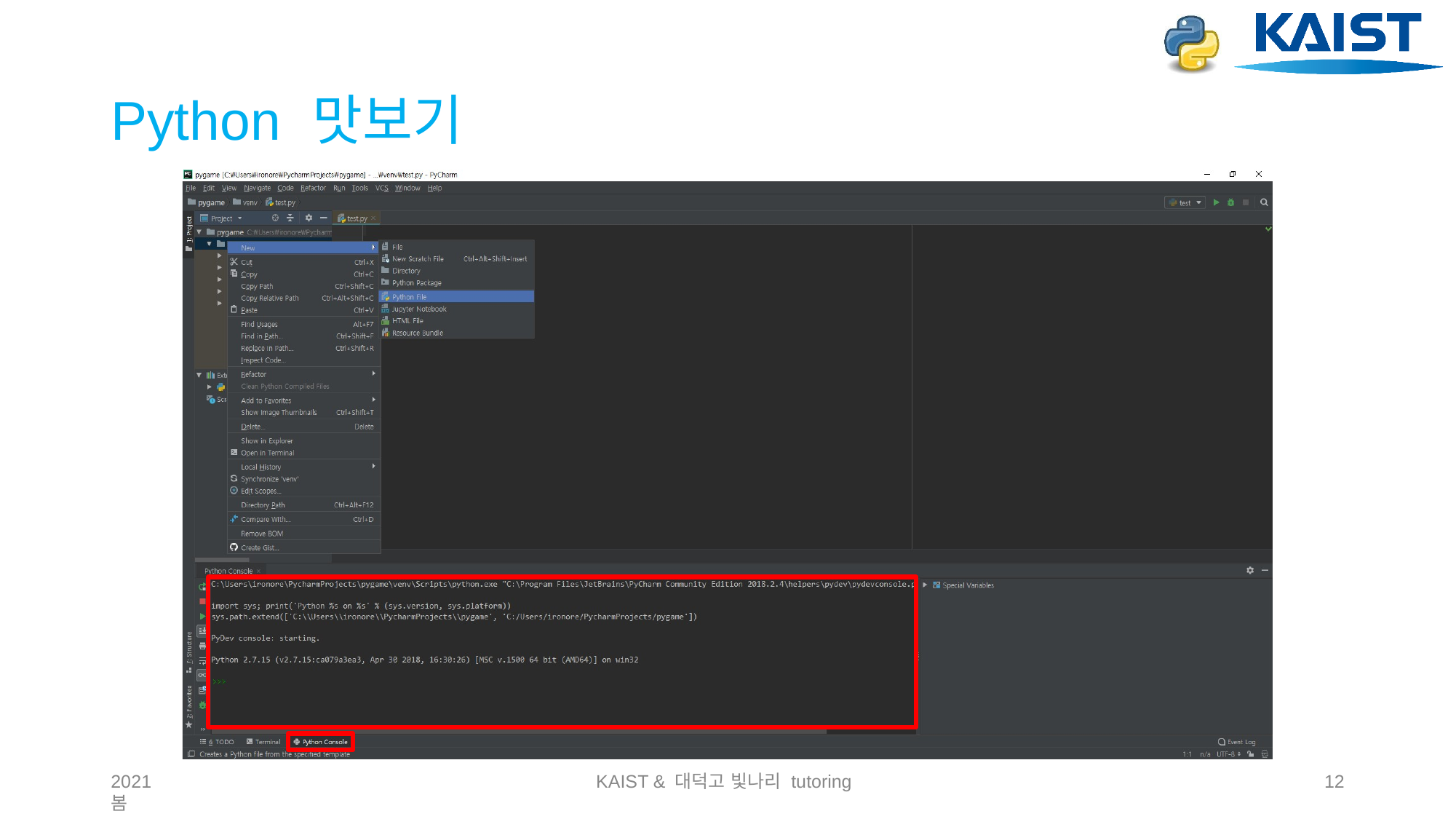

# Python 맛보기

2021 봄
KAIST & 대덕고 빛나리 tutoring
12